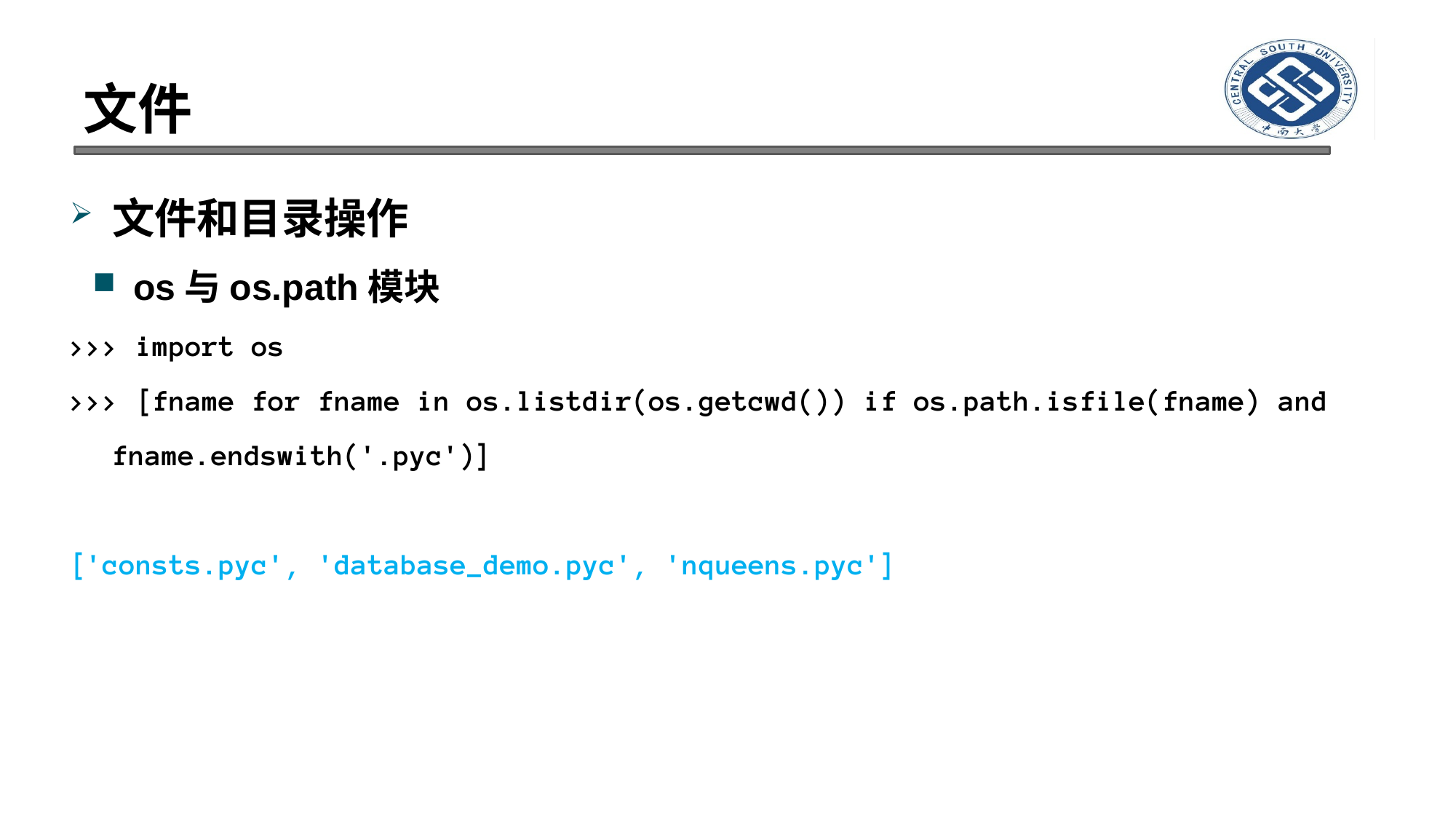

# 文件
文件和目录操作
os与os.path模块
>>> import os
>>> [fname for fname in os.listdir(os.getcwd()) if os.path.isfile(fname) and fname.endswith('.pyc')]

['consts.pyc', 'database_demo.pyc', 'nqueens.pyc']